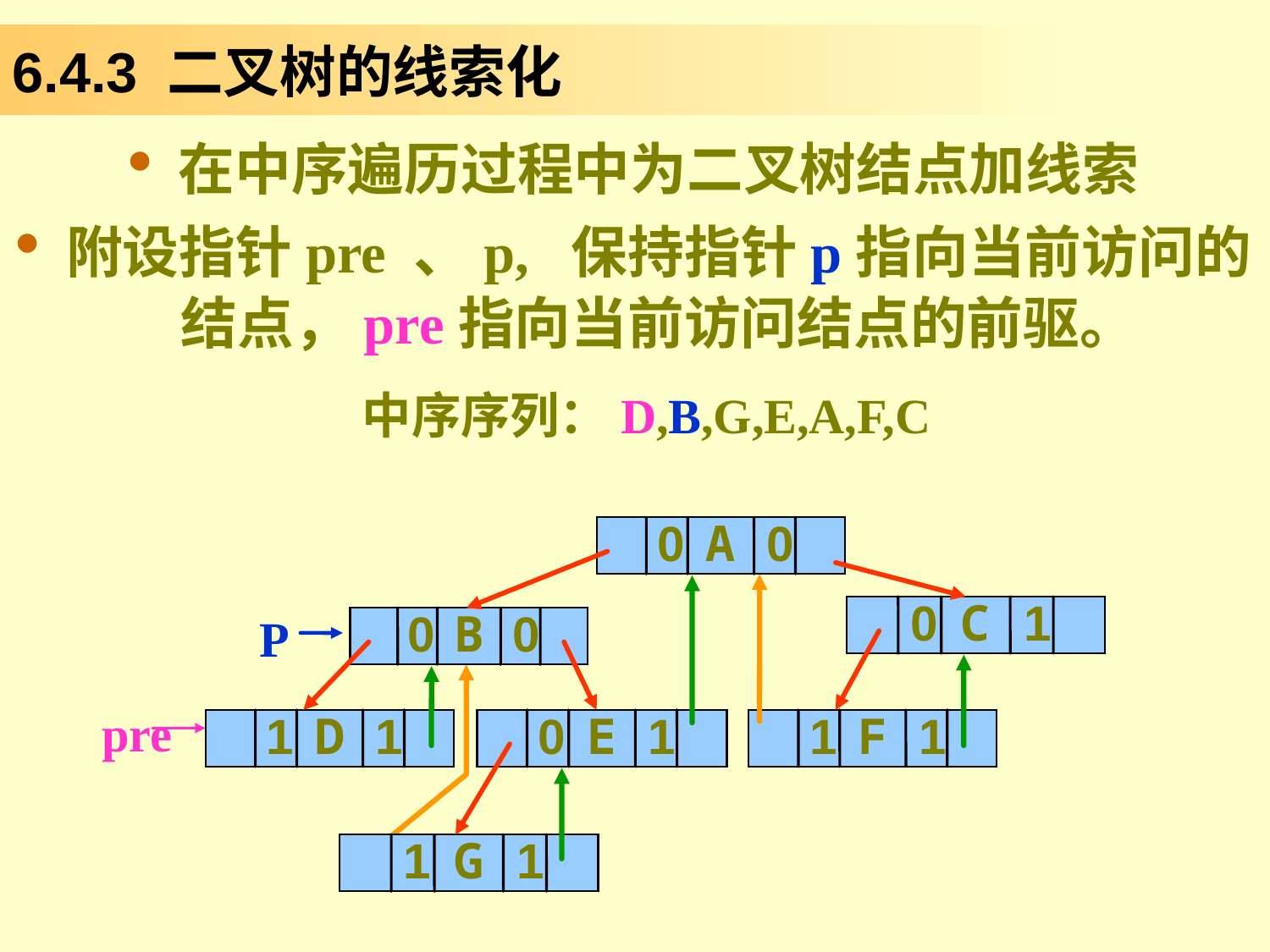

# 6.4.3 二叉树的线索化
在中序遍历过程中为二叉树结点加线索
附设指针pre 、p,  保持指针p指向当前访问的结点，pre指向当前访问结点的前驱。
 中序序列：D,B,G,E,A,F,C
0
A
0

0
C
1
0
B
0

P

pre

1
D
1
0
E
1
1
F
1

1
G
1